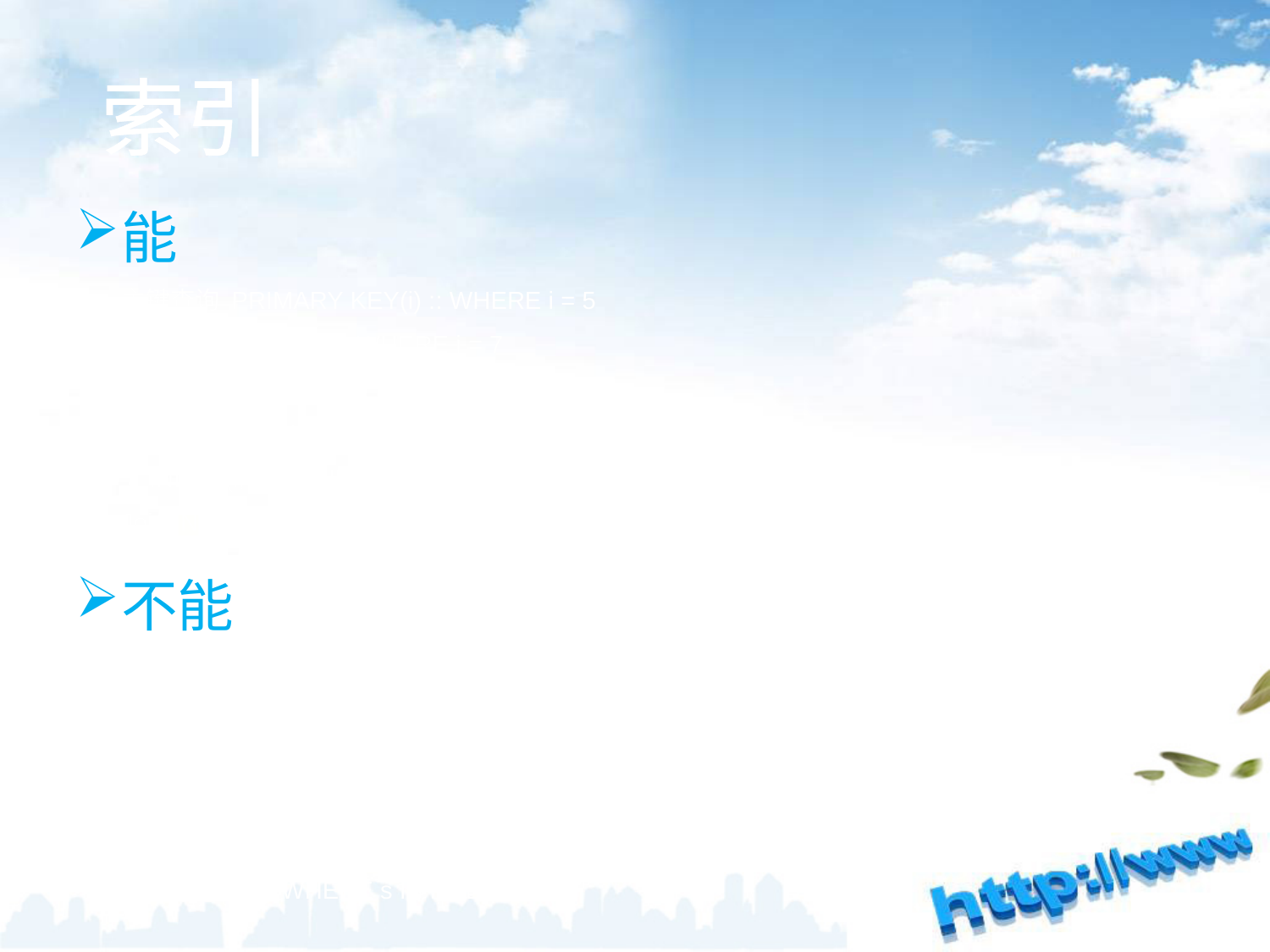

索引
能
主键查询 PRIMARY KEY(i) :: WHERE i = 5
索引查询 INDEX(i) :: WHERE i = 7
前缀查询
    INDEX(s) :: WHERE s LIKE “foo%”
    INDEX(i, j) :: WHERE i = 5
Join INDEX(i) :: WHERE a.i = b.i
不能
以通配符开始的LIKE条件 INDEX(s) :: WHERE s LIKE “%foo”
位运算 INDEX(i) :: WHERE i & 4
非前缀查询 INDEX(i, j) :: WHERE j = 5
非常量查询
    INDEX(s) :: WHERE foo(s) = “FOO”
    INDEX(s) :: WHERE s IS NULL